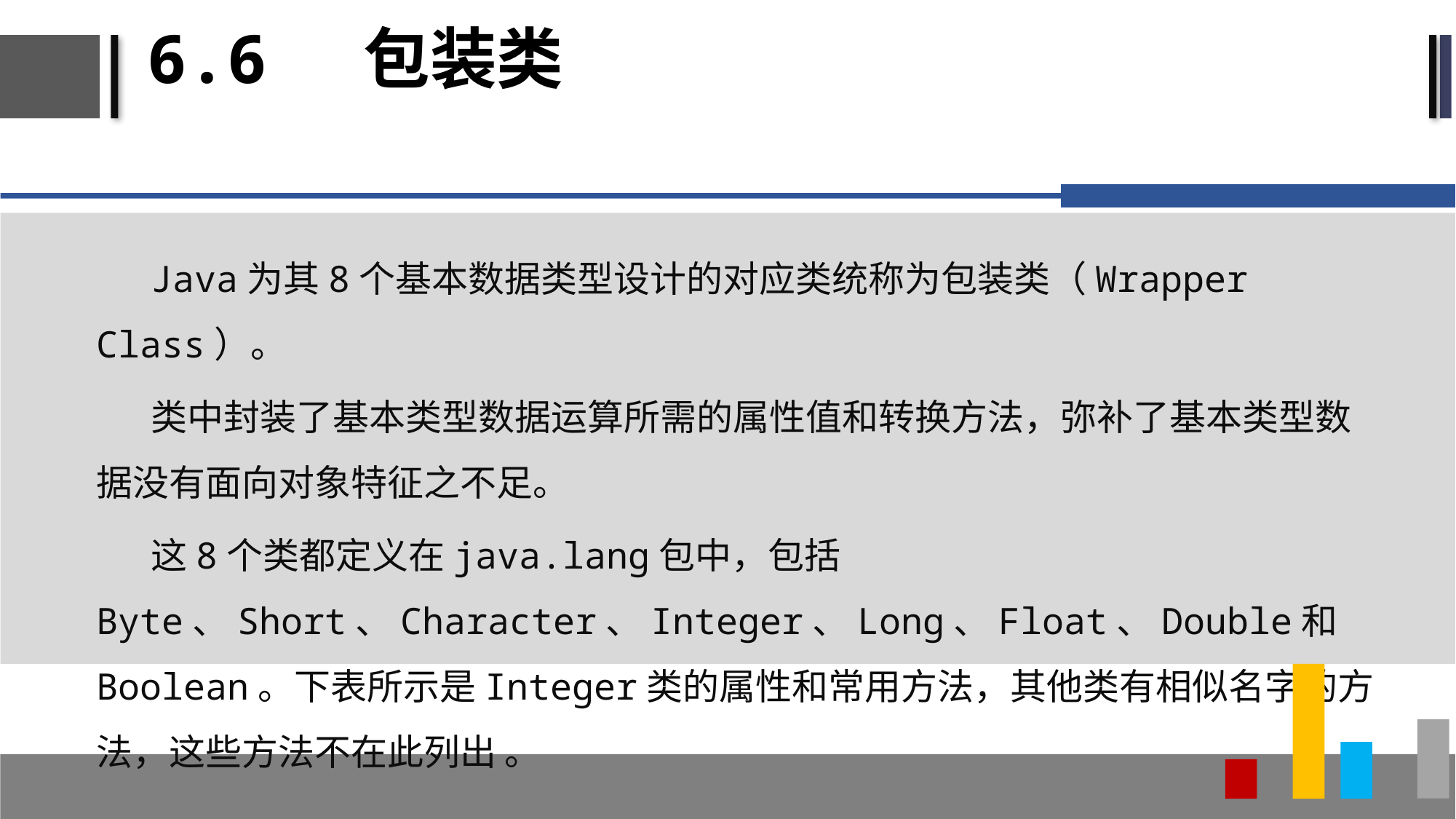

# 6.6  包装类

Java为其8个基本数据类型设计的对应类统称为包装类（Wrapper Class）。
类中封装了基本类型数据运算所需的属性值和转换方法，弥补了基本类型数据没有面向对象特征之不足。
这8个类都定义在java.lang包中，包括Byte、Short、Character、Integer、Long、Float、Double和Boolean。下表所示是Integer类的属性和常用方法，其他类有相似名字的方法，这些方法不在此列出 。